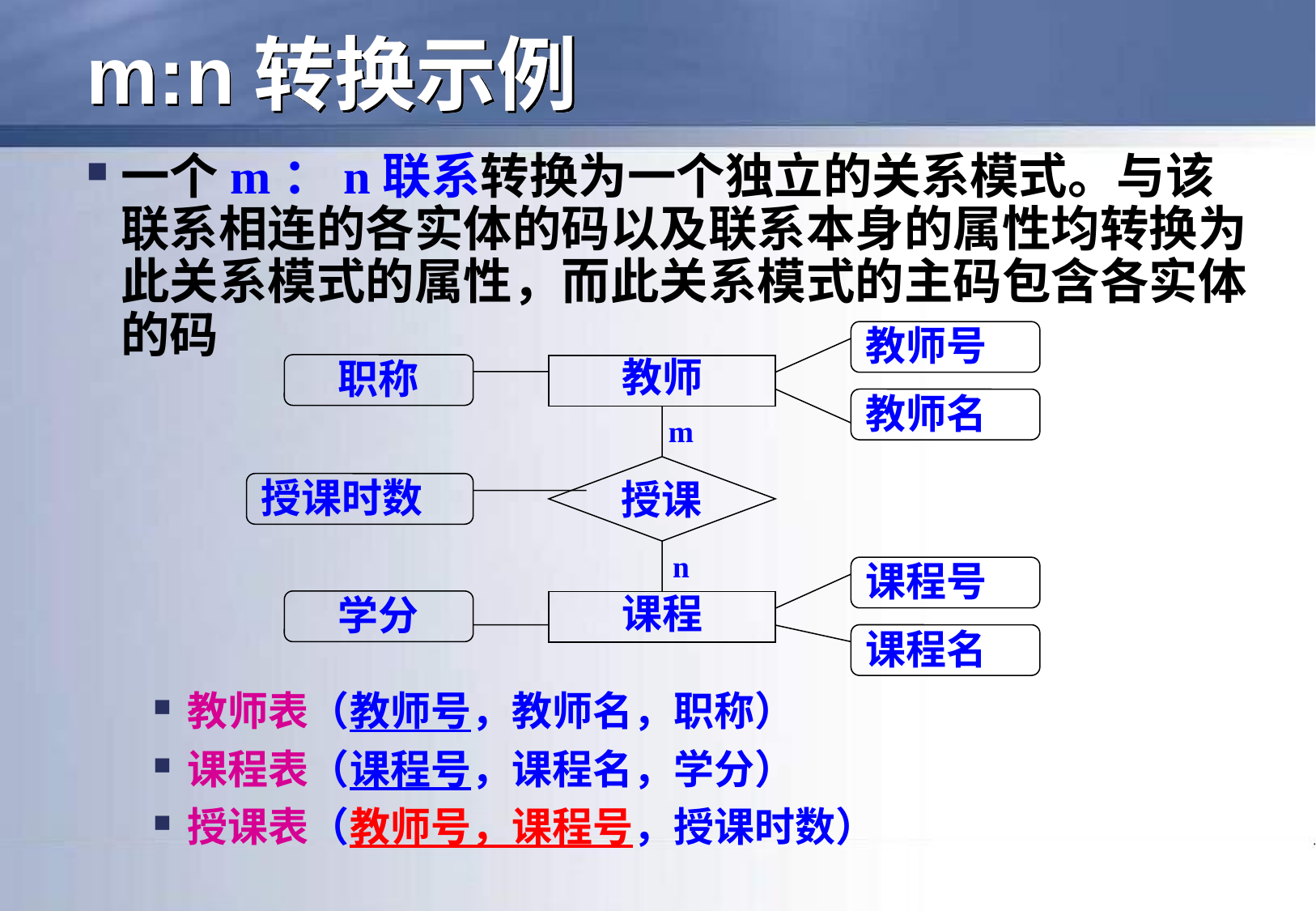

# m:n转换示例
一个m：n联系转换为一个独立的关系模式。与该联系相连的各实体的码以及联系本身的属性均转换为此关系模式的属性，而此关系模式的主码包含各实体的码
教师号

职称
教师
m

授课
n

课程

教师名
授课时数

课程号

学分

课程名

教师表（教师号，教师名，职称）
课程表（课程号，课程名，学分）
授课表（教师号，课程号，授课时数）
45